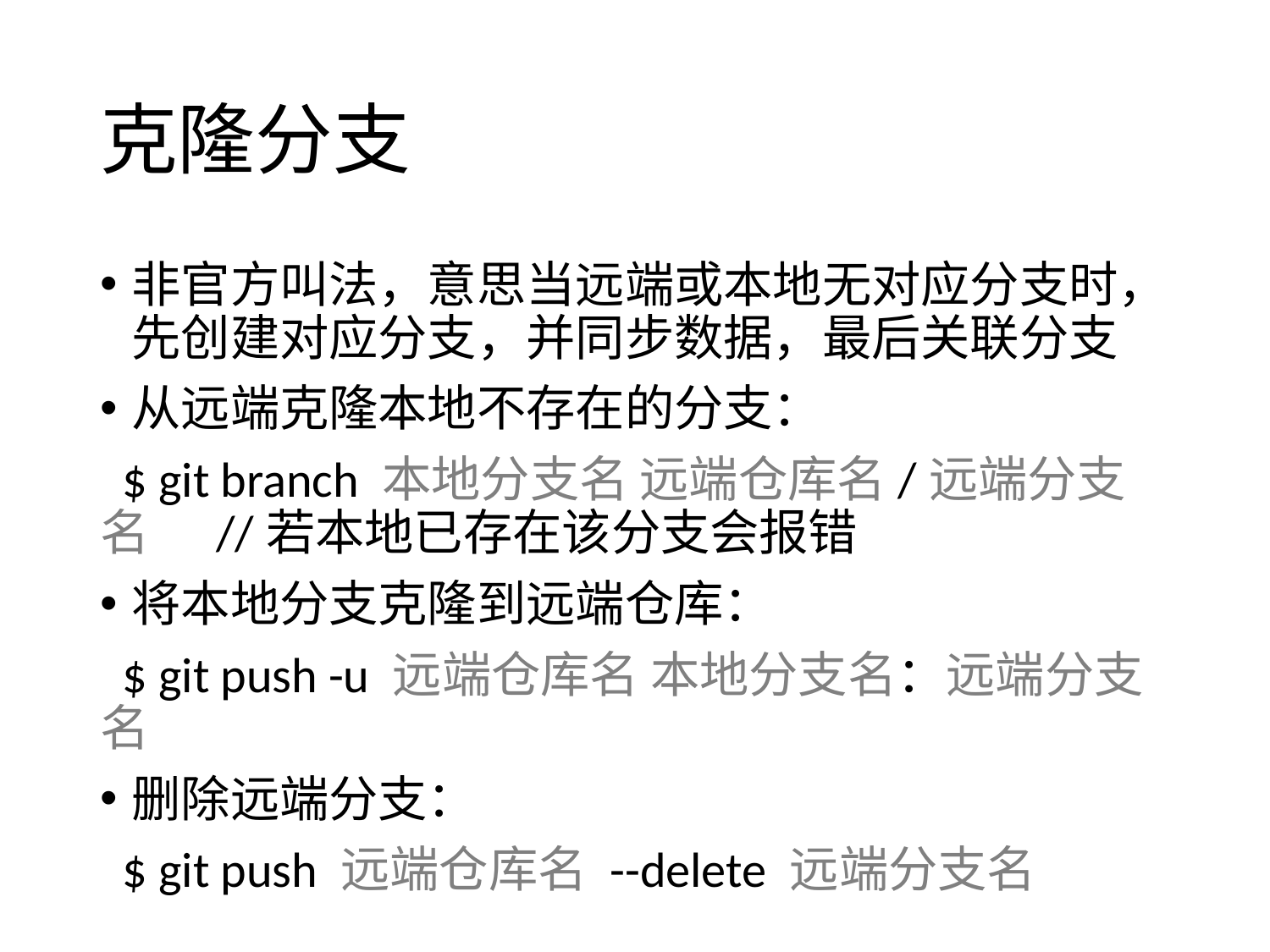

# 克隆分支
非官方叫法，意思当远端或本地无对应分支时，先创建对应分支，并同步数据，最后关联分支
从远端克隆本地不存在的分支：
  $ git branch 本地分支名 远端仓库名/远端分支名     //若本地已存在该分支会报错
将本地分支克隆到远端仓库：
  $ git push -u 远端仓库名 本地分支名：远端分支名
删除远端分支：
  $ git push 远端仓库名 --delete 远端分支名